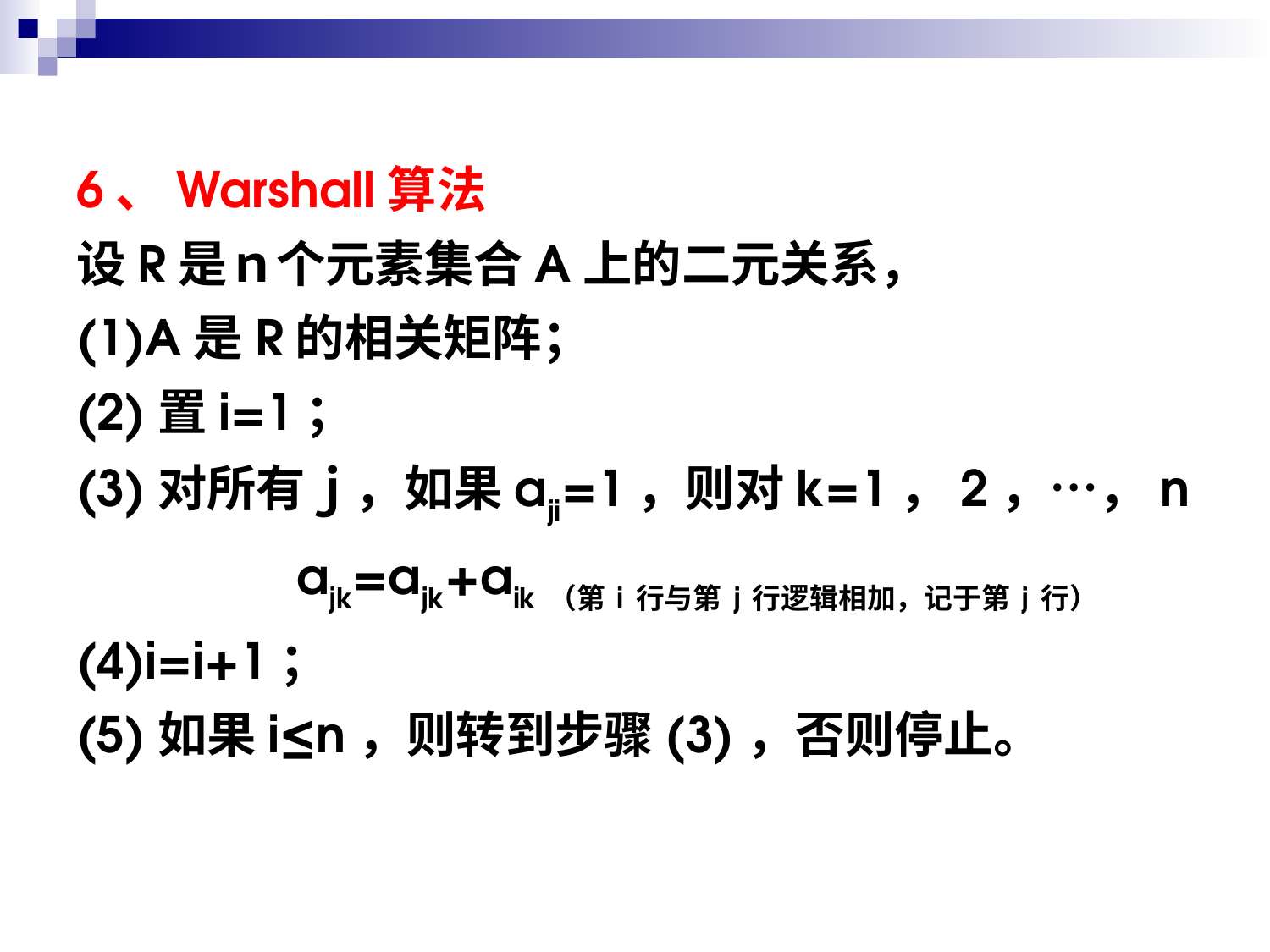

6、Warshall算法
设R是ｎ个元素集合A上的二元关系，
(1)A是R的相关矩阵；
(2)置i=1；
(3)对所有ｊ，如果aji=1，则对k=1，2，…，n
                ajk=ajk+aik（第i行与第j行逻辑相加，记于第j行）
(4)i=i+1；
(5)如果i≤n，则转到步骤(3)，否则停止。